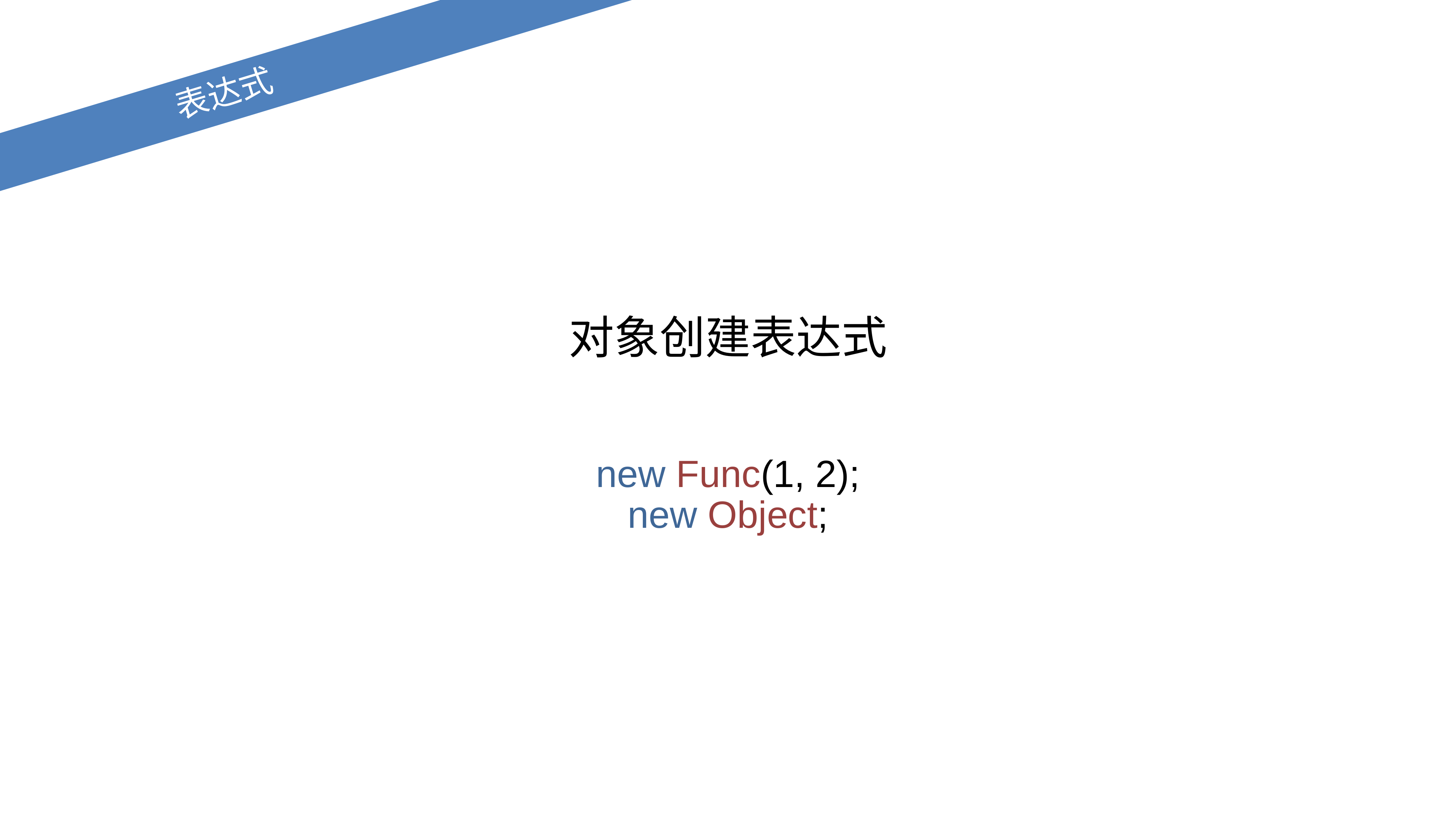

表达式
对象创建表达式
new Func(1, 2);
new Object;